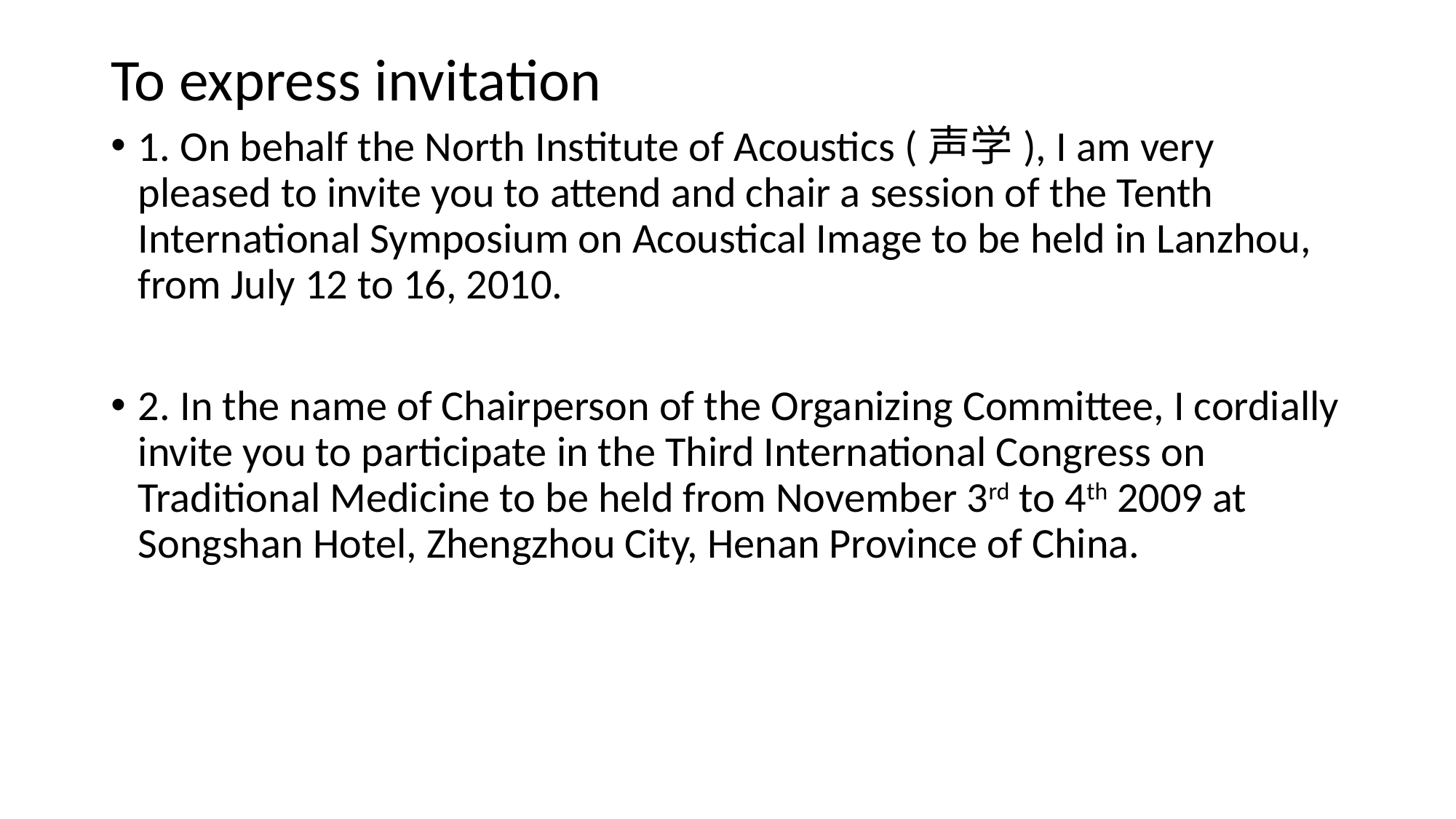

# To express invitation
1. On behalf the North Institute of Acoustics (声学), I am very pleased to invite you to attend and chair a session of the Tenth International Symposium on Acoustical Image to be held in Lanzhou, from July 12 to 16, 2010.

2. In the name of Chairperson of the Organizing Committee, I cordially invite you to participate in the Third International Congress on Traditional Medicine to be held from November 3rd to 4th 2009 at Songshan Hotel, Zhengzhou City, Henan Province of China.